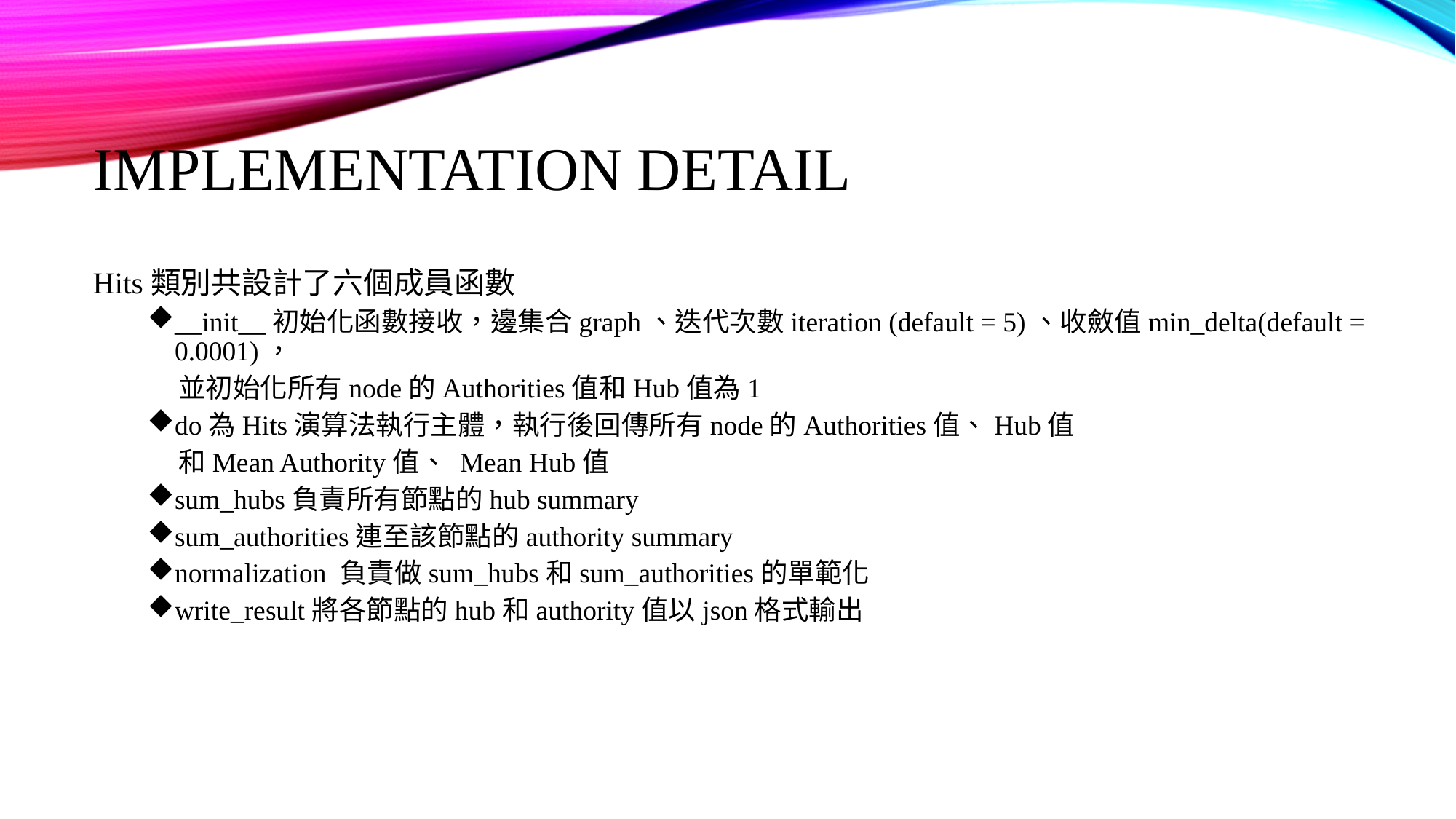

# Implementation detail

Hits類別共設計了六個成員函數
__init__初始化函數接收，邊集合graph、迭代次數iteration (default = 5)、收斂值min_delta(default = 0.0001)，
    並初始化所有node的Authorities值和Hub值為1
do為Hits演算法執行主體，執行後回傳所有node的Authorities值、Hub值
    和Mean Authority值、 Mean Hub值
sum_hubs負責所有節點的hub summary
sum_authorities連至該節點的authority summary
normalization 負責做sum_hubs和sum_authorities的單範化
write_result將各節點的hub和authority值以json格式輸出